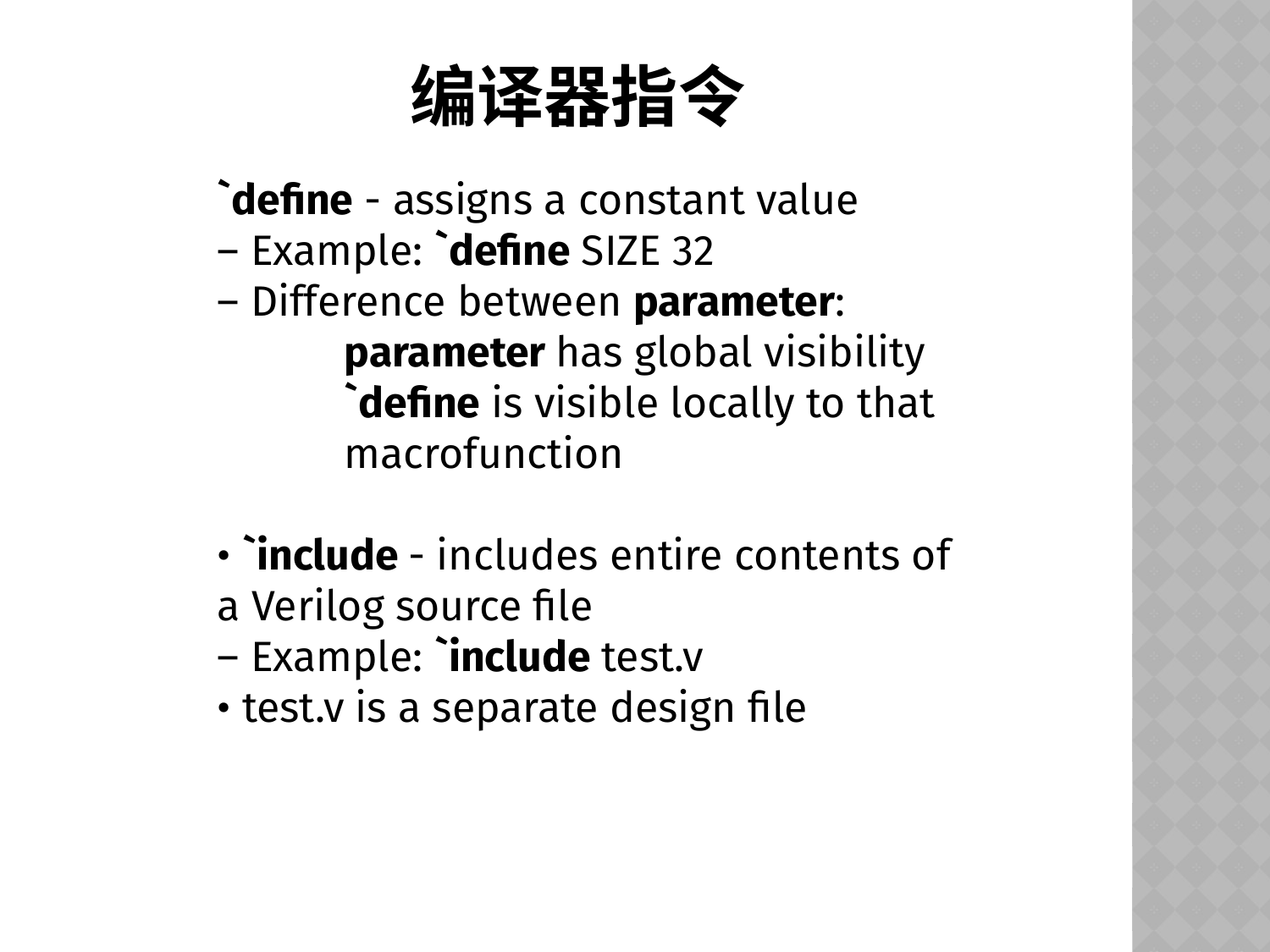

# 编译器指令
`define - assigns a constant value
– Example: `define SIZE 32
– Difference between parameter:
parameter has global visibility
`define is visible locally to that macrofunction

• `include - includes entire contents of a Verilog source file
– Example: `include test.v
• test.v is a separate design file